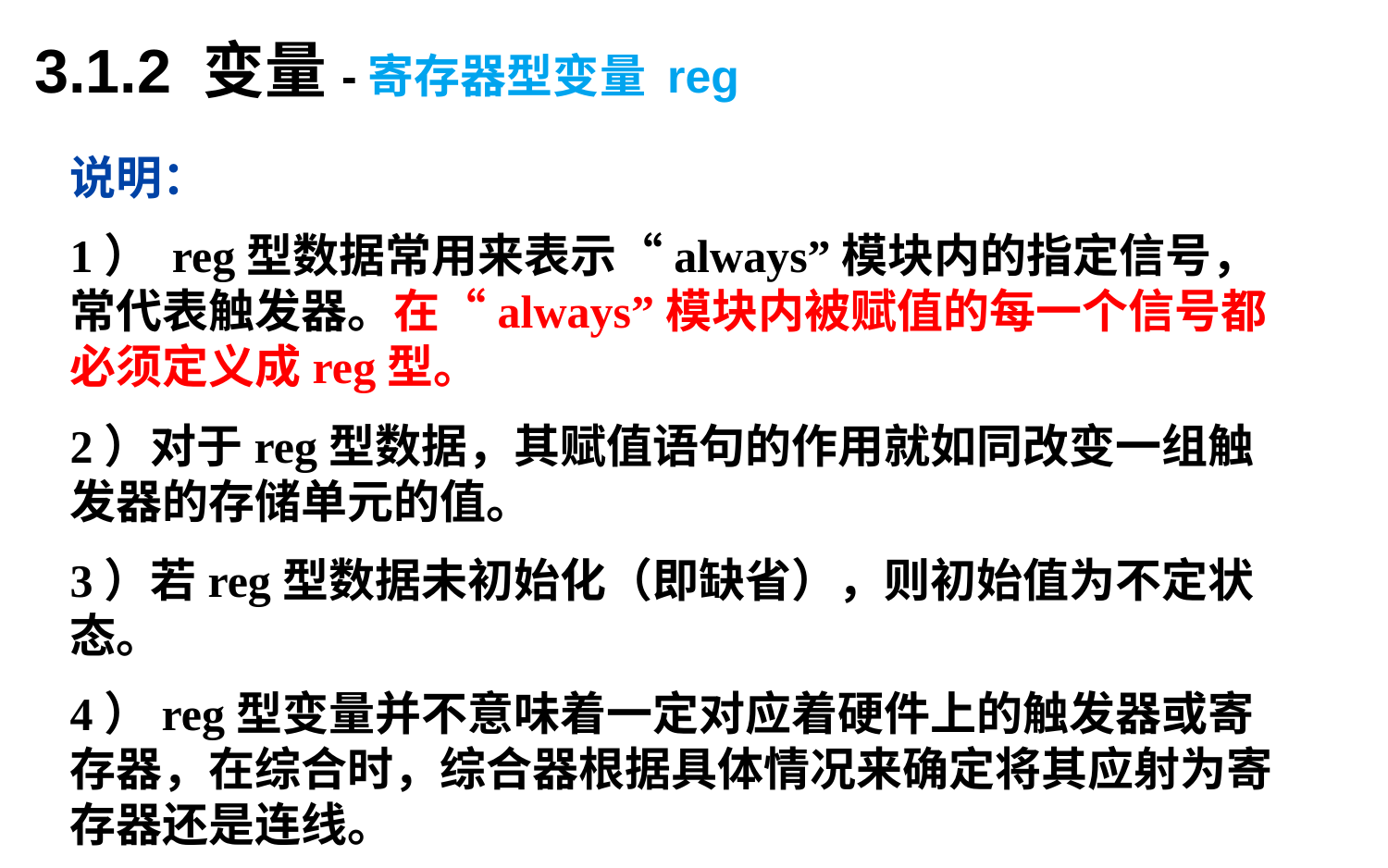

3.1.2 变量-寄存器型变量 reg
说明：
1） reg型数据常用来表示“always”模块内的指定信号，常代表触发器。在“always”模块内被赋值的每一个信号都必须定义成reg型。
2）对于reg型数据，其赋值语句的作用就如同改变一组触发器的存储单元的值。
3）若reg型数据未初始化（即缺省），则初始值为不定状态。
4）reg型变量并不意味着一定对应着硬件上的触发器或寄存器，在综合时，综合器根据具体情况来确定将其应射为寄存器还是连线。